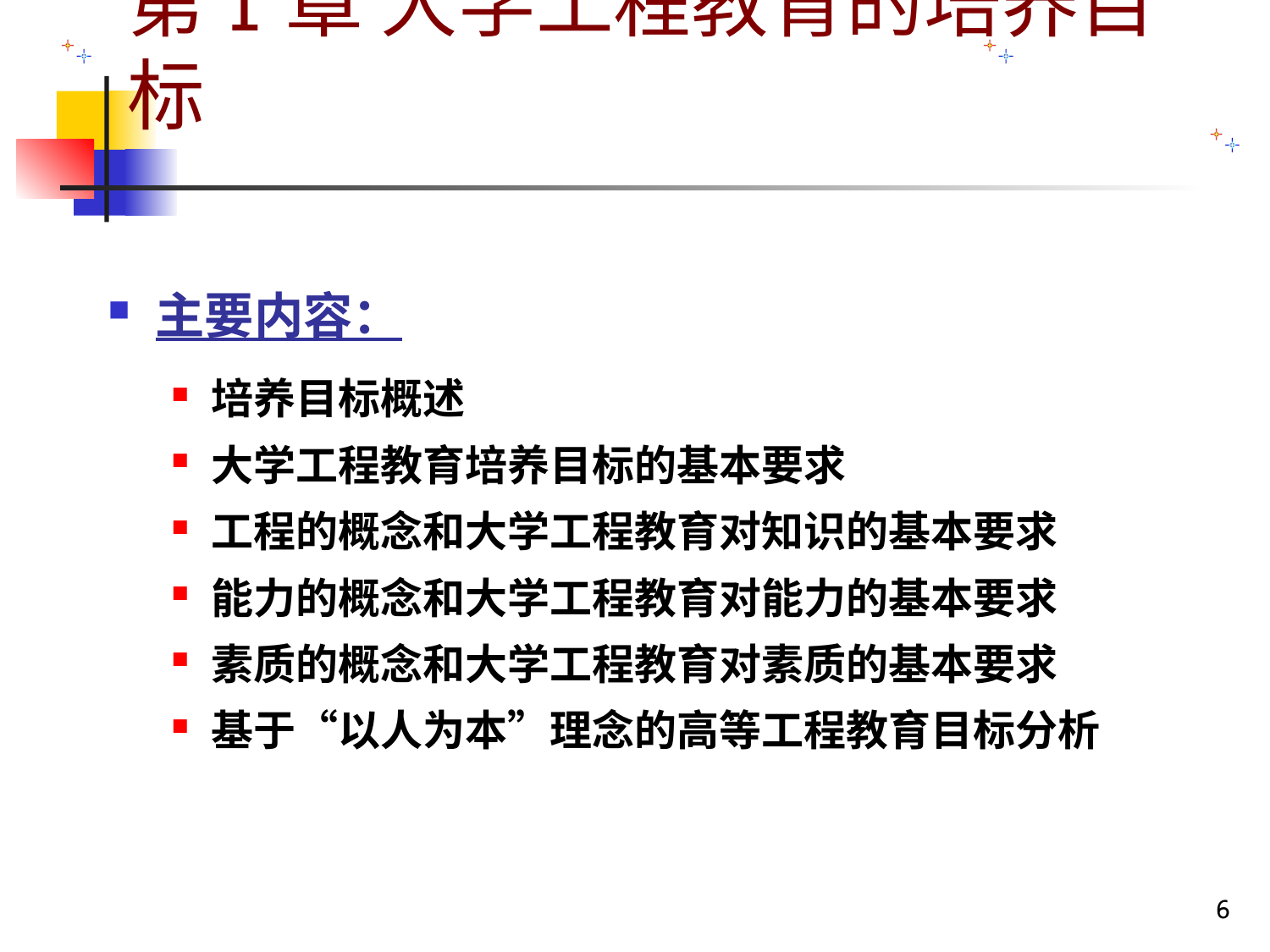

# 第1章 大学工程教育的培养目标
主要内容：
培养目标概述
大学工程教育培养目标的基本要求
工程的概念和大学工程教育对知识的基本要求
能力的概念和大学工程教育对能力的基本要求
素质的概念和大学工程教育对素质的基本要求
基于“以人为本”理念的高等工程教育目标分析
6